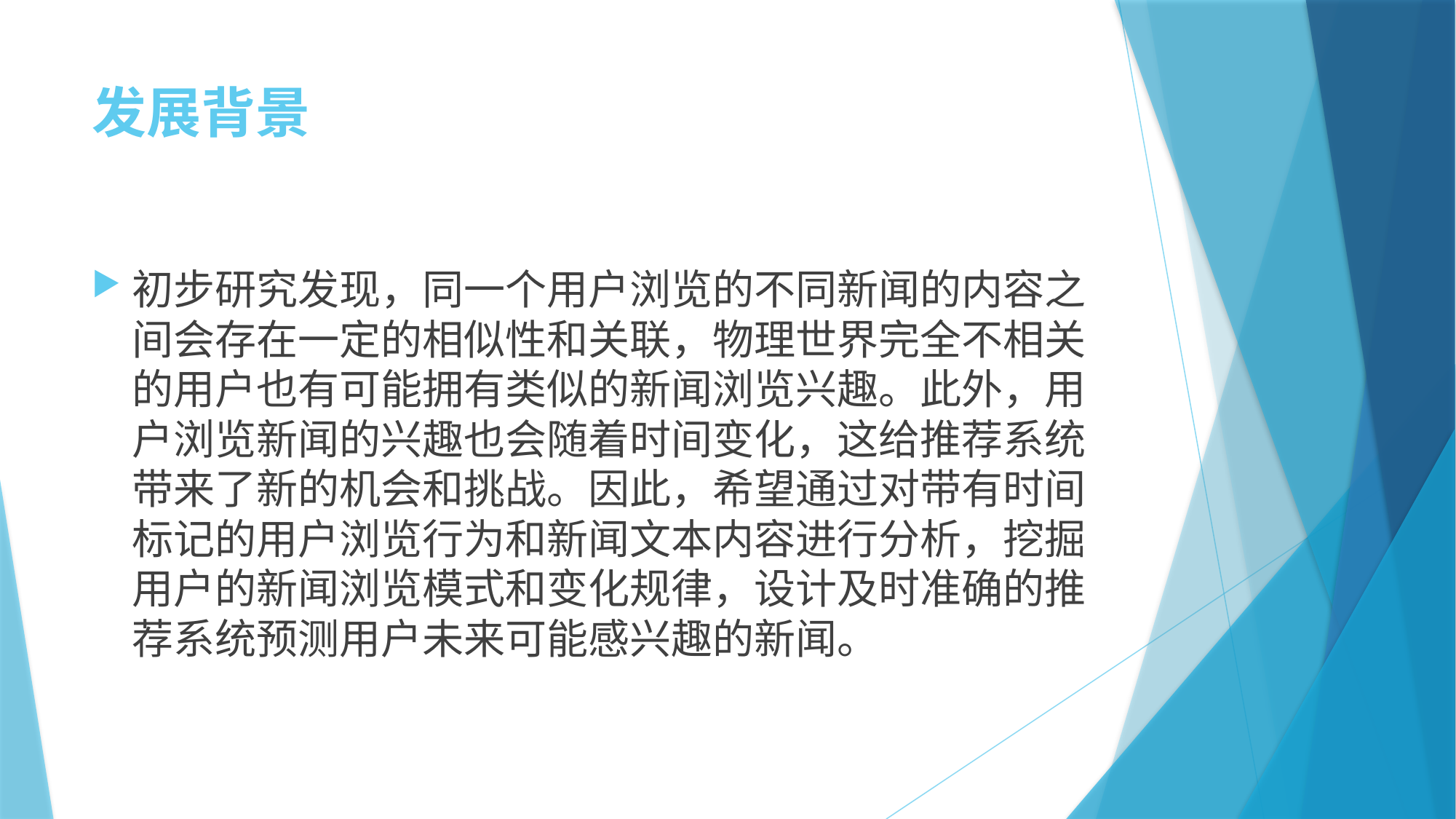

# 发展背景
初步研究发现，同一个用户浏览的不同新闻的内容之间会存在一定的相似性和关联，物理世界完全不相关的用户也有可能拥有类似的新闻浏览兴趣。此外，用户浏览新闻的兴趣也会随着时间变化，这给推荐系统带来了新的机会和挑战。因此，希望通过对带有时间标记的用户浏览行为和新闻文本内容进行分析，挖掘用户的新闻浏览模式和变化规律，设计及时准确的推荐系统预测用户未来可能感兴趣的新闻。